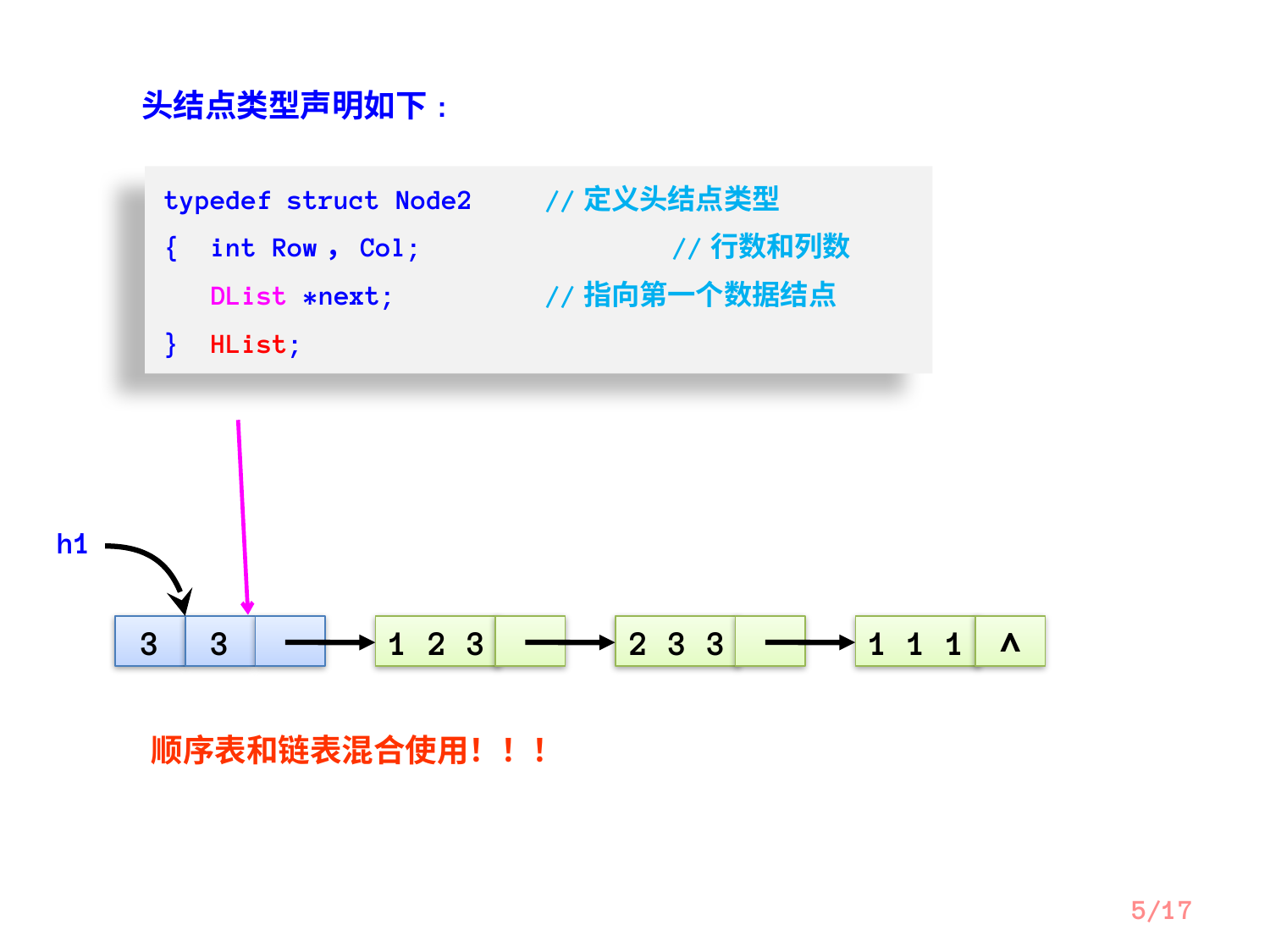

头结点类型声明如下:
typedef struct Node2	//定义头结点类型
{  int Row，Col;		//行数和列数
   DList *next;		//指向第一个数据结点
}  HList;
h1

3
3

1 2 3

2 3 3

1 1 1
∧

顺序表和链表混合使用！！！
5/17